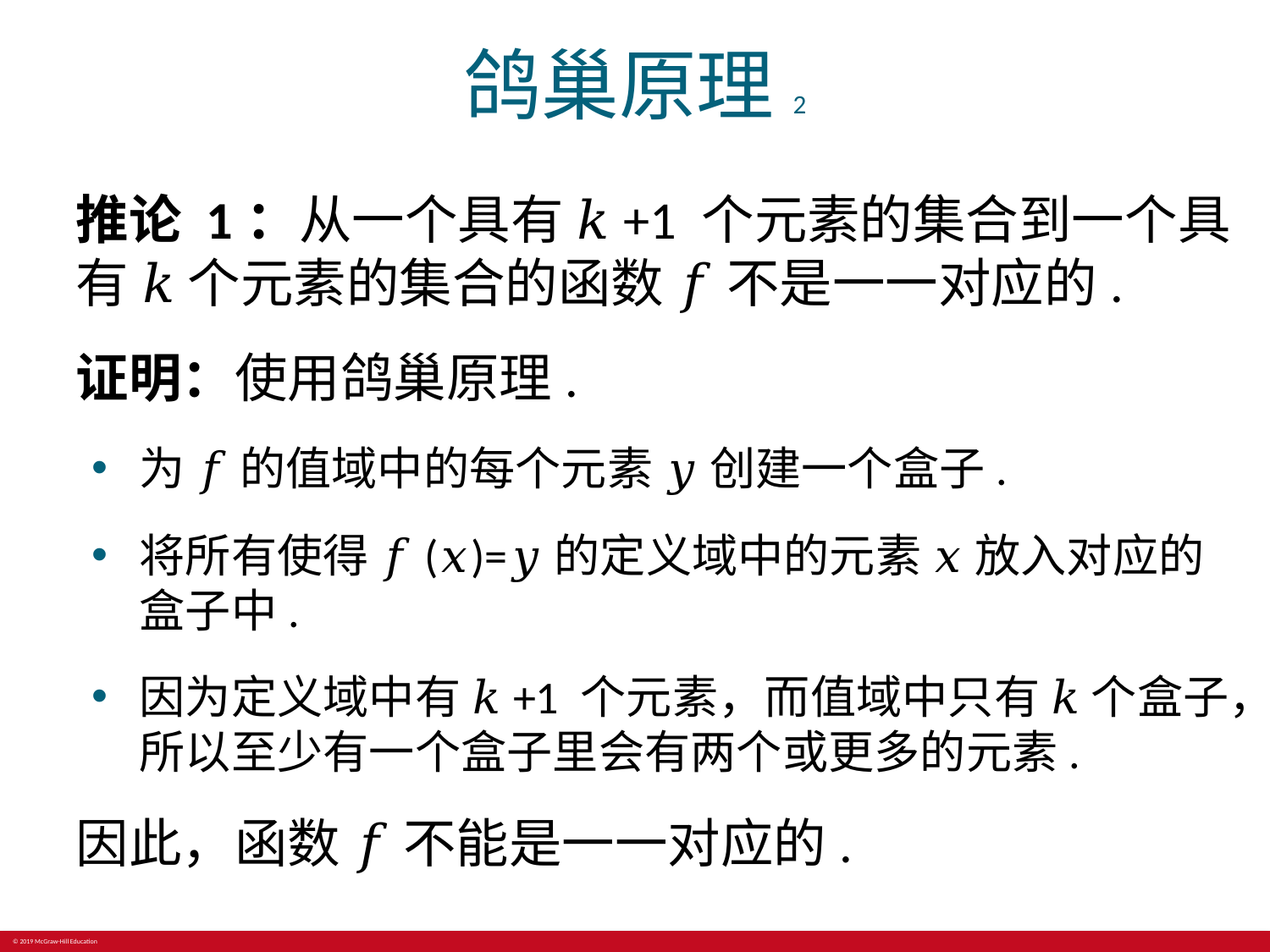

# 鸽巢原理2
推论 1：从一个具有 𝑘+1 个元素的集合到一个具有 𝑘 个元素的集合的函数 𝑓 不是一一对应的.
证明：使用鸽巢原理.
为 𝑓 的值域中的每个元素 𝑦 创建一个盒子.
将所有使得 𝑓(𝑥)=𝑦的定义域中的元素 𝑥 放入对应的盒子中.
因为定义域中有 𝑘+1 个元素，而值域中只有 𝑘 个盒子，所以至少有一个盒子里会有两个或更多的元素.
因此，函数 𝑓 不能是一一对应的.